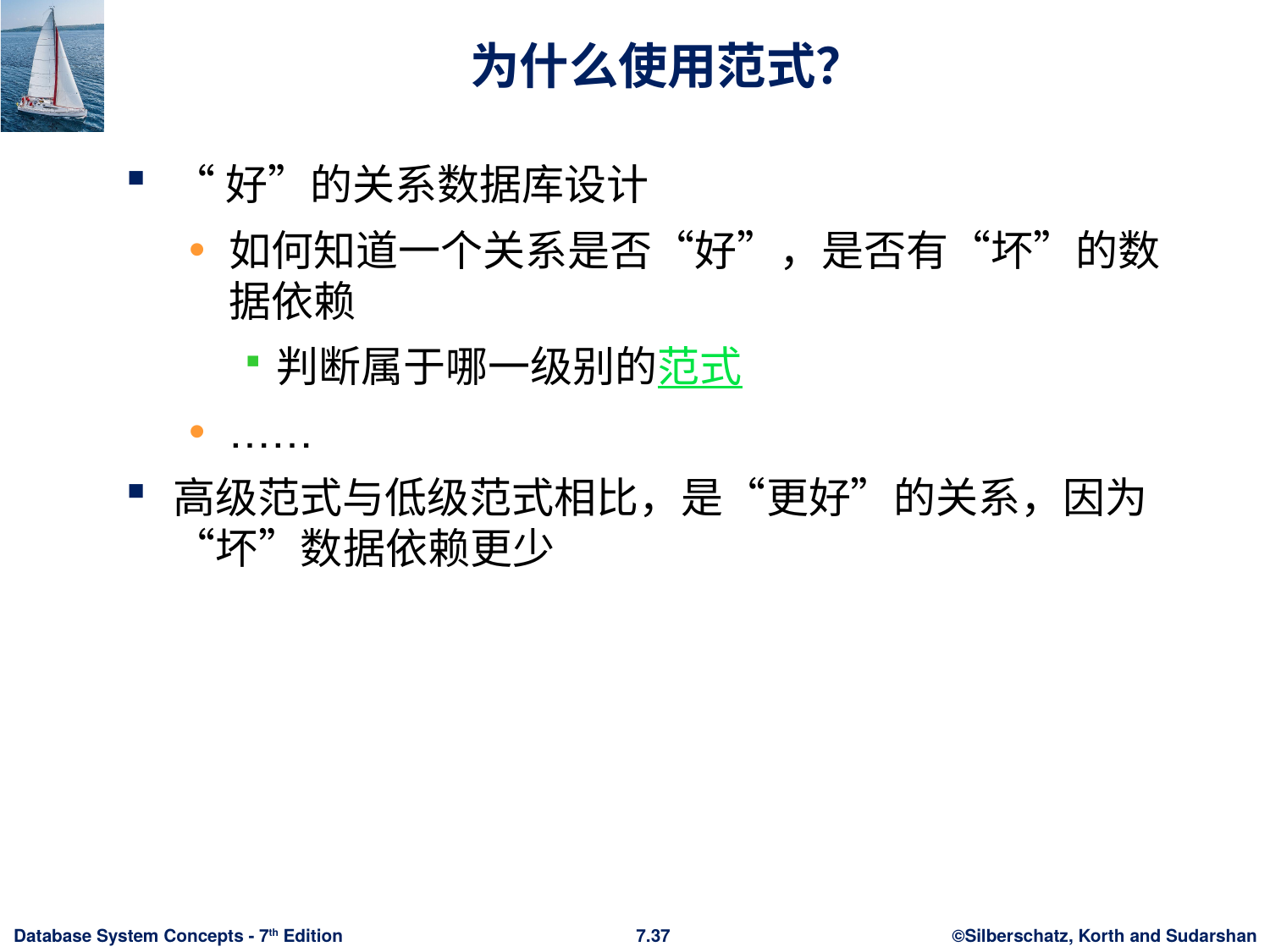

# 为什么使用范式？
“好”的关系数据库设计
如何知道一个关系是否“好”，是否有“坏”的数据依赖
判断属于哪一级别的范式
……
高级范式与低级范式相比，是“更好”的关系，因为“坏”数据依赖更少